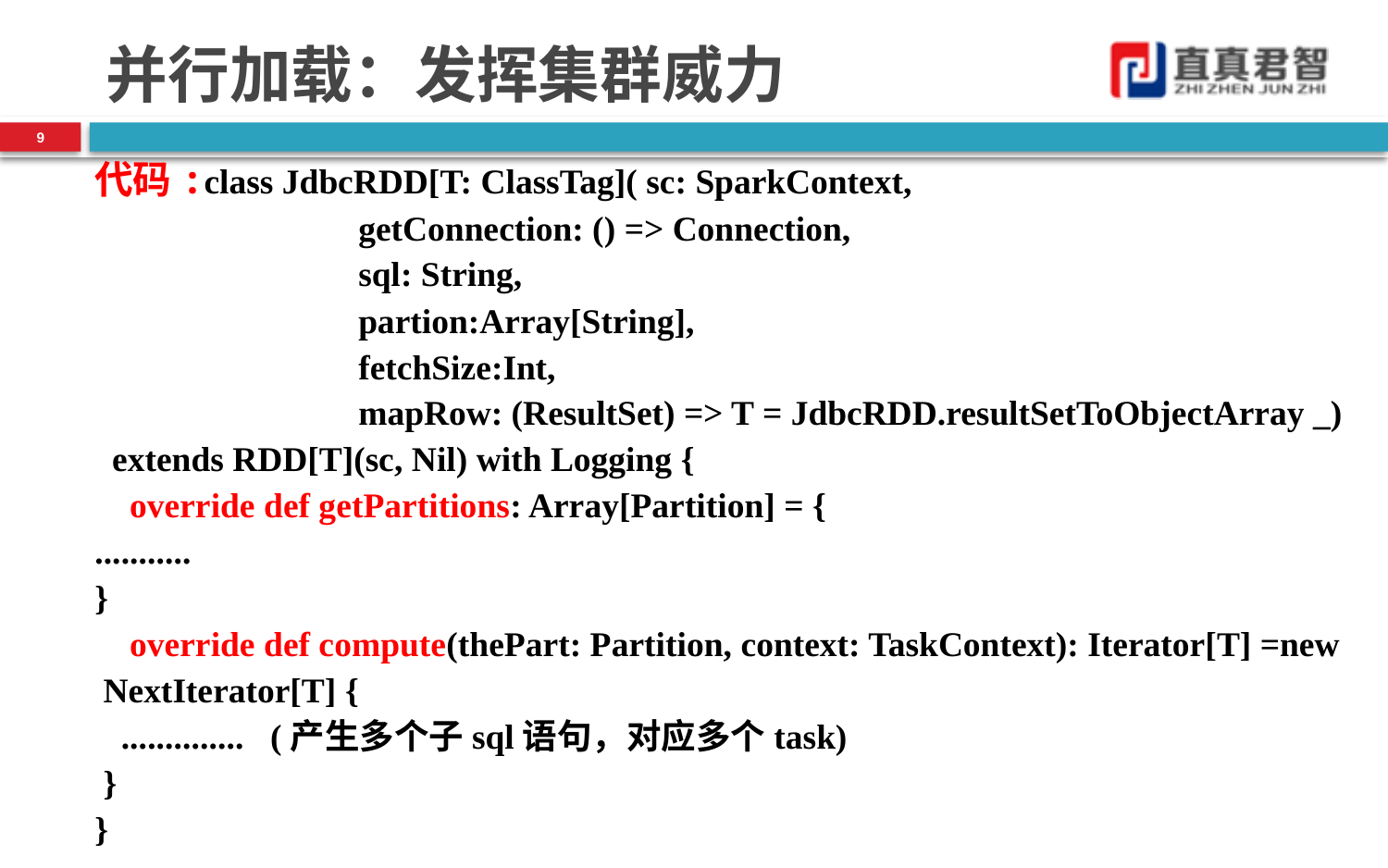

# 并行加载：发挥集群威力
9
代码:class JdbcRDD[T: ClassTag]( sc: SparkContext,
                              getConnection: () => Connection,
                              sql: String,
                              partion:Array[String],
                              fetchSize:Int,
                              mapRow: (ResultSet) => T = JdbcRDD.resultSetToObjectArray _)
  extends RDD[T](sc, Nil) with Logging {
    override def getPartitions: Array[Partition] = {
...........
}
    override def compute(thePart: Partition, context: TaskContext): Iterator[T] =new
 NextIterator[T] {
   ..............   (产生多个子sql语句，对应多个task)
 }
}